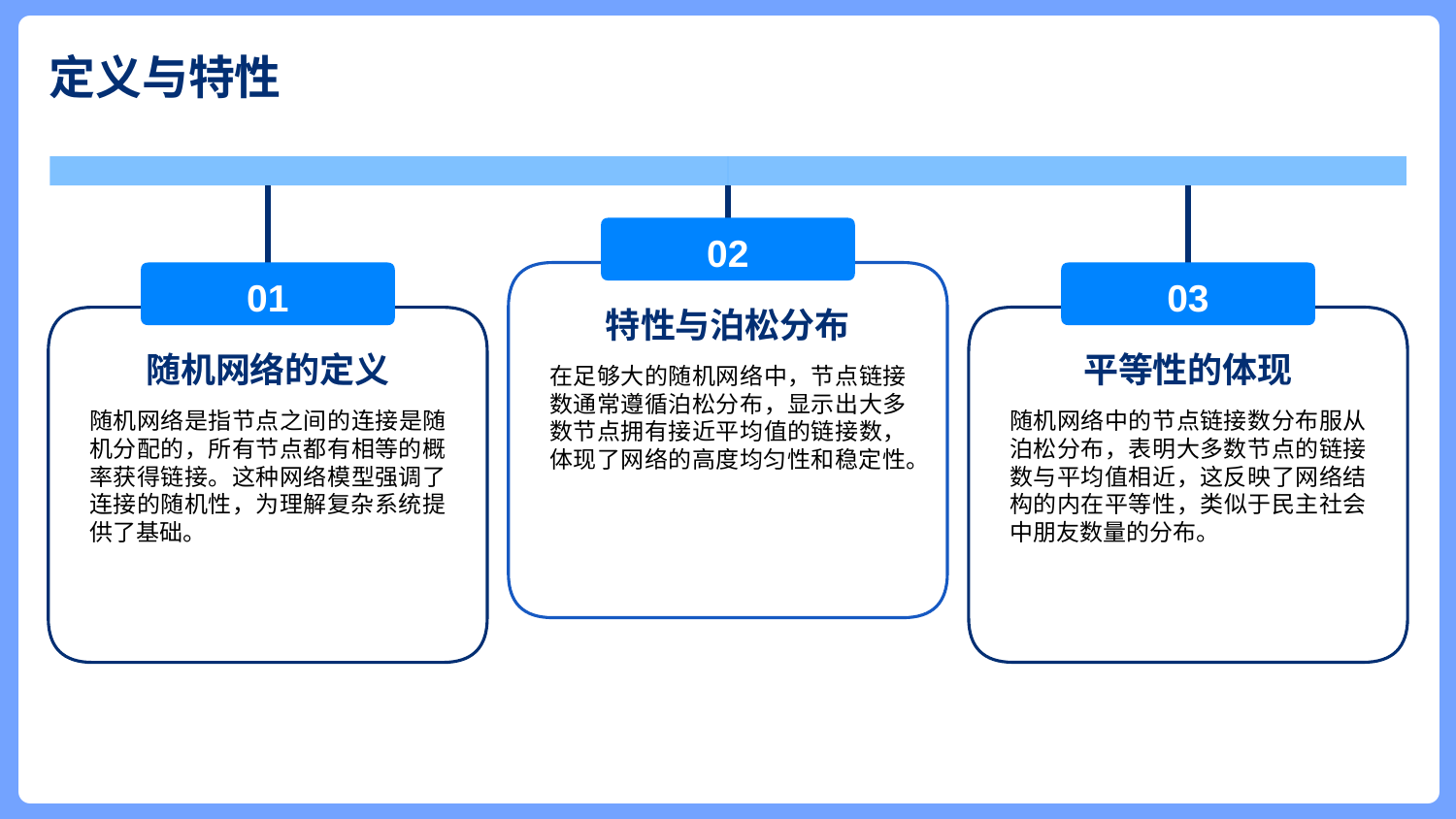

定义与特性

02

01
03

特性与泊松分布

随机网络的定义
平等性的体现
在足够大的随机网络中，节点链接数通常遵循泊松分布，显示出大多数节点拥有接近平均值的链接数，体现了网络的高度均匀性和稳定性。
随机网络是指节点之间的连接是随机分配的，所有节点都有相等的概率获得链接。这种网络模型强调了连接的随机性，为理解复杂系统提供了基础。
随机网络中的节点链接数分布服从泊松分布，表明大多数节点的链接数与平均值相近，这反映了网络结构的内在平等性，类似于民主社会中朋友数量的分布。